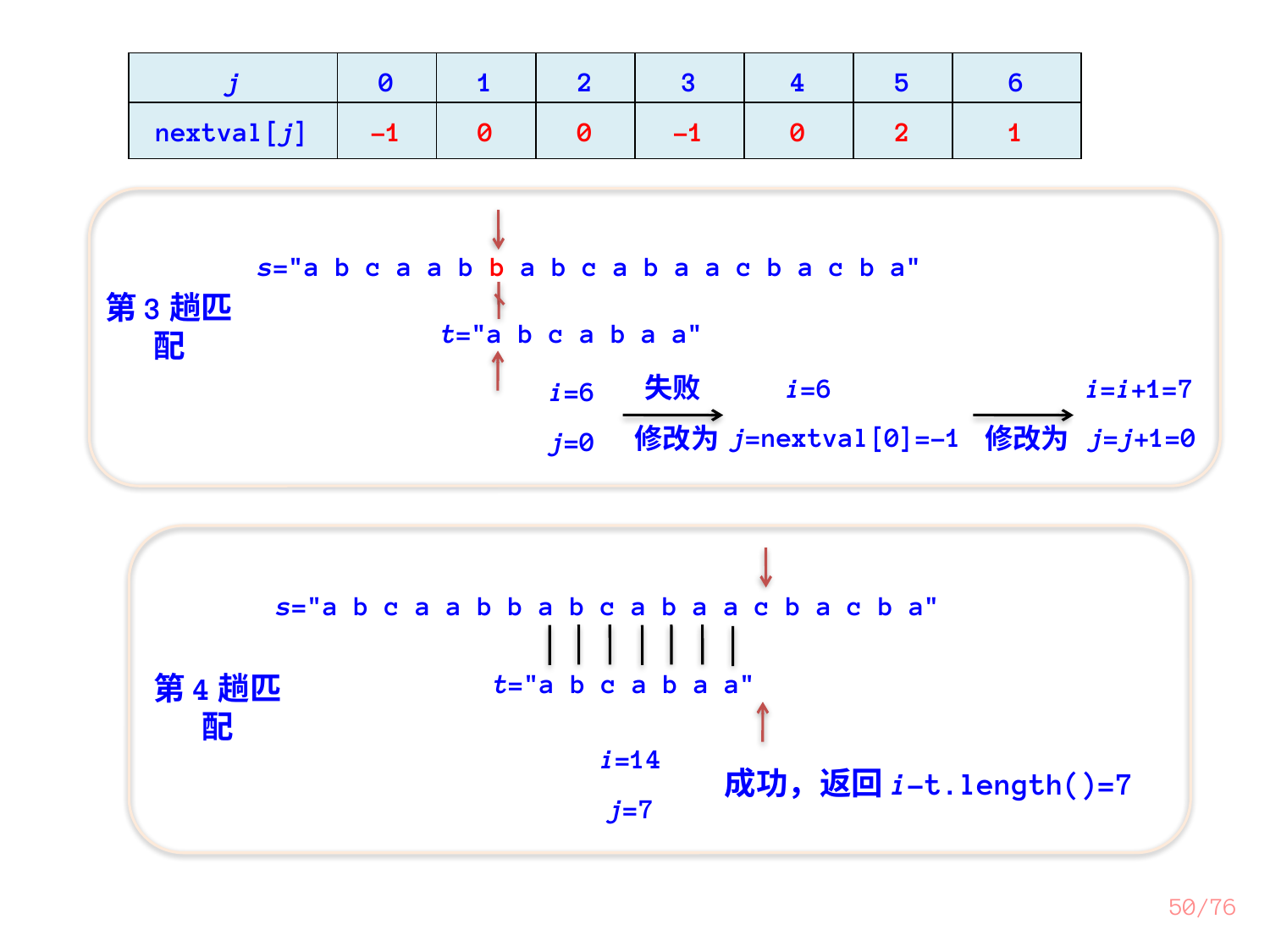

| j | 0 | 1 | 2 | 3 | 4 | 5 | 6 |
| --- | --- | --- | --- | --- | --- | --- | --- |
| nextval[j] | -1 | 0 | 0 | -1 | 0 | 2 | 1 |

s="a b c a a b b a b c a b a a c b a c b a"

第3趟匹配

t="a b c a b a a"

失败
i=6
i=i+1=7
i=6

j=nextval[0]=-1
j=j+1=0
修改为
修改为
j=0

s="a b c a a b b a b c a b a a c b a c b a"
t="a b c a b a a"
第4趟匹配

i=14
成功，返回i-t.length()=7
j=7

50/76